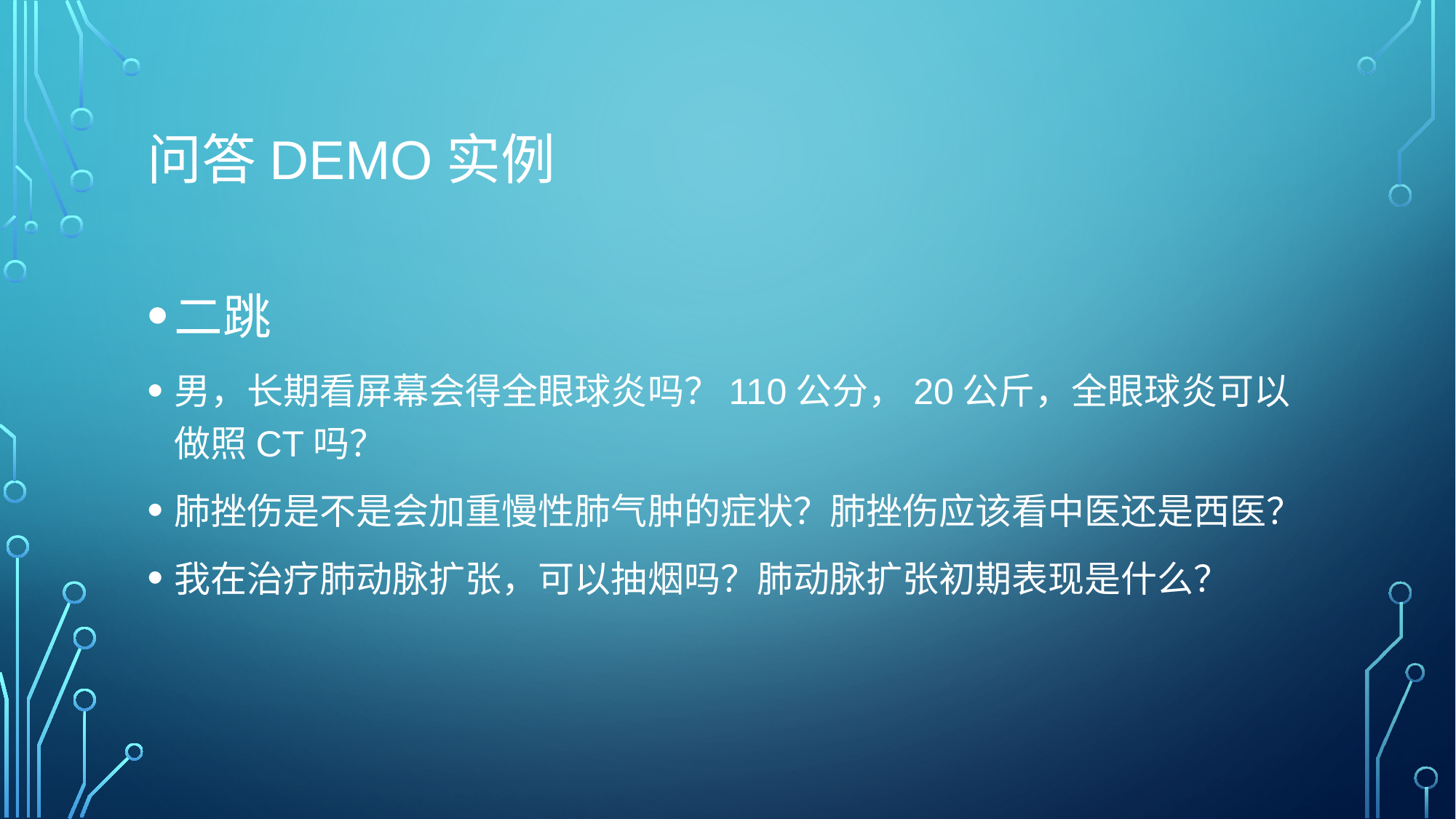

# 问答demo实例
二跳
男，长期看屏幕会得全眼球炎吗？110公分，20公斤，全眼球炎可以做照CT吗？
肺挫伤是不是会加重慢性肺气肿的症状？肺挫伤应该看中医还是西医？
我在治疗肺动脉扩张，可以抽烟吗？肺动脉扩张初期表现是什么？